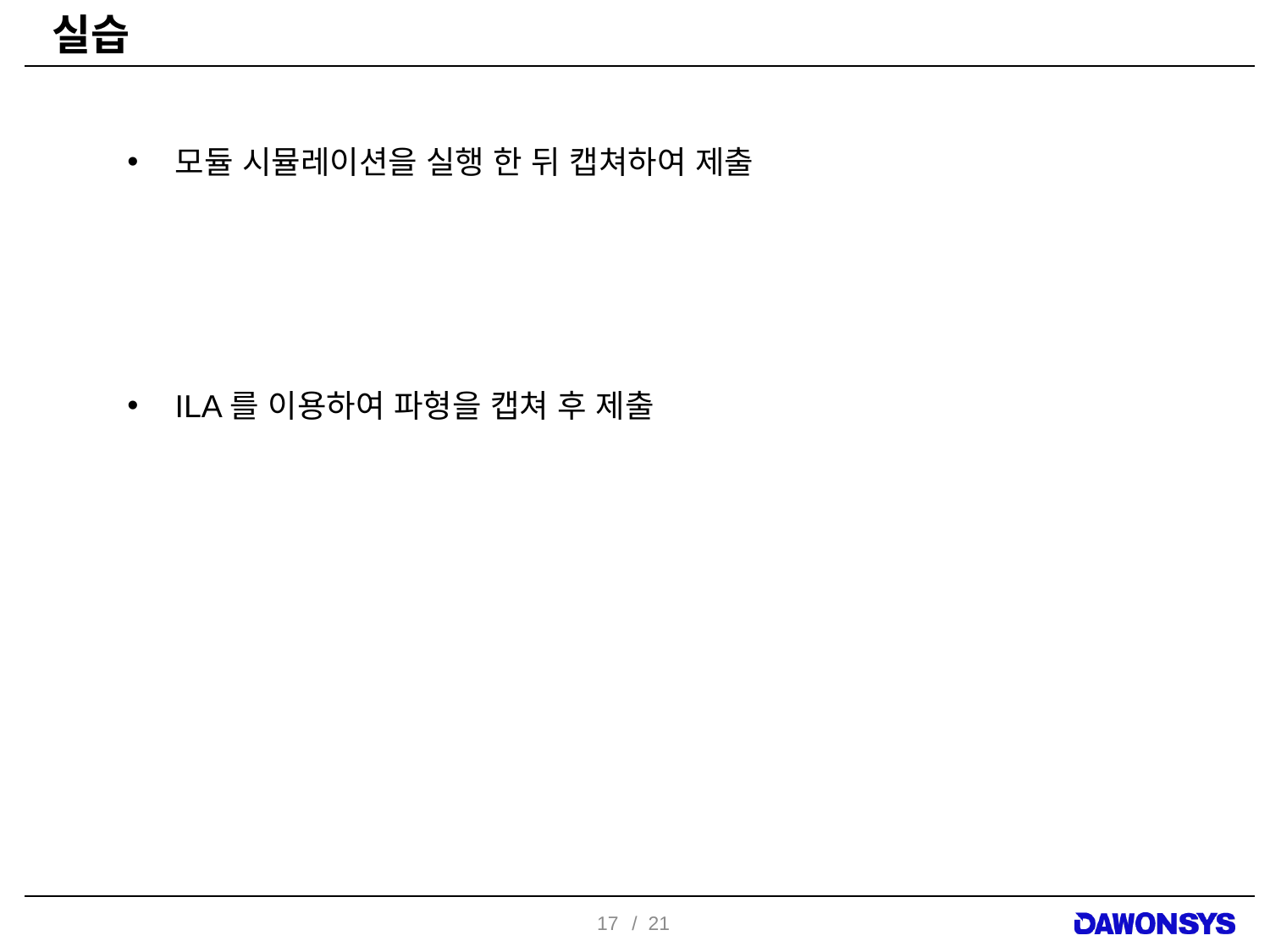

# 실습

모듈 시뮬레이션을 실행 한 뒤 캡쳐하여 제출

ILA를 이용하여 파형을 캡쳐 후 제출
17
/  21